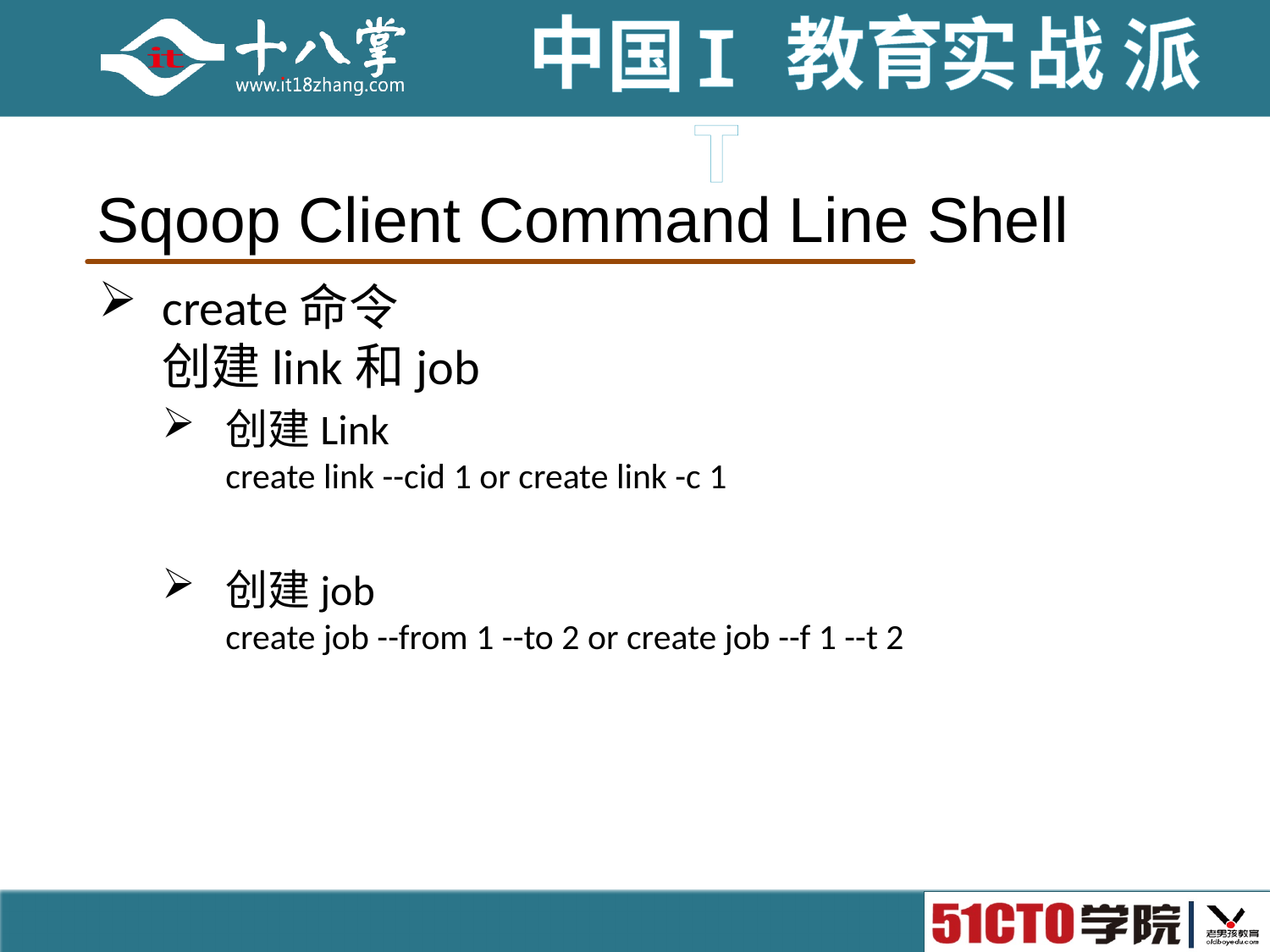

# Sqoop Client Command Line Shell
create命令
创建link和job
创建Link
create link --cid 1 or create link -c 1

创建job
create job --from 1 --to 2 or create job --f 1 --t 2